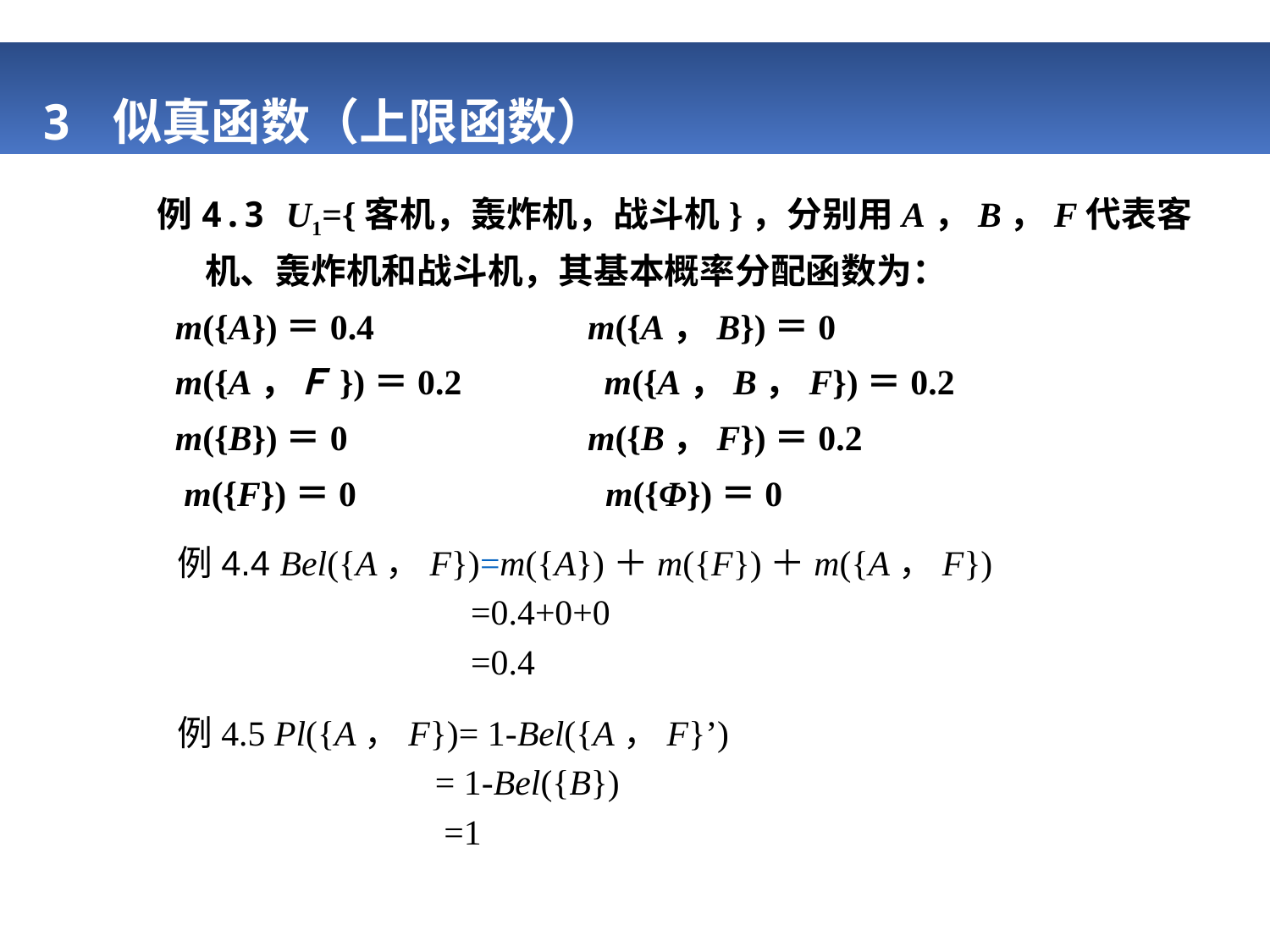

# 3 似真函数（上限函数）
例4.3 U1={客机，轰炸机，战斗机}，分别用A，B，F代表客机、轰炸机和战斗机，其基本概率分配函数为：
  m({A})＝0.4                        m({A，B})＝0
  m({A，Ｆ})＝0.2                m({A，B，F})＝0.2
  m({B})＝0                           m({B，F})＝0.2
   m({F})＝0                            m({Φ})＝0
例4.4 Bel({A，F})=m({A})＋m({F})＋m({A，F})
                                 =0.4+0+0
                                 =0.4
例4.5 Pl({A，F})= 1-Bel({A，F}’)
                             = 1-Bel({B})
                              =1